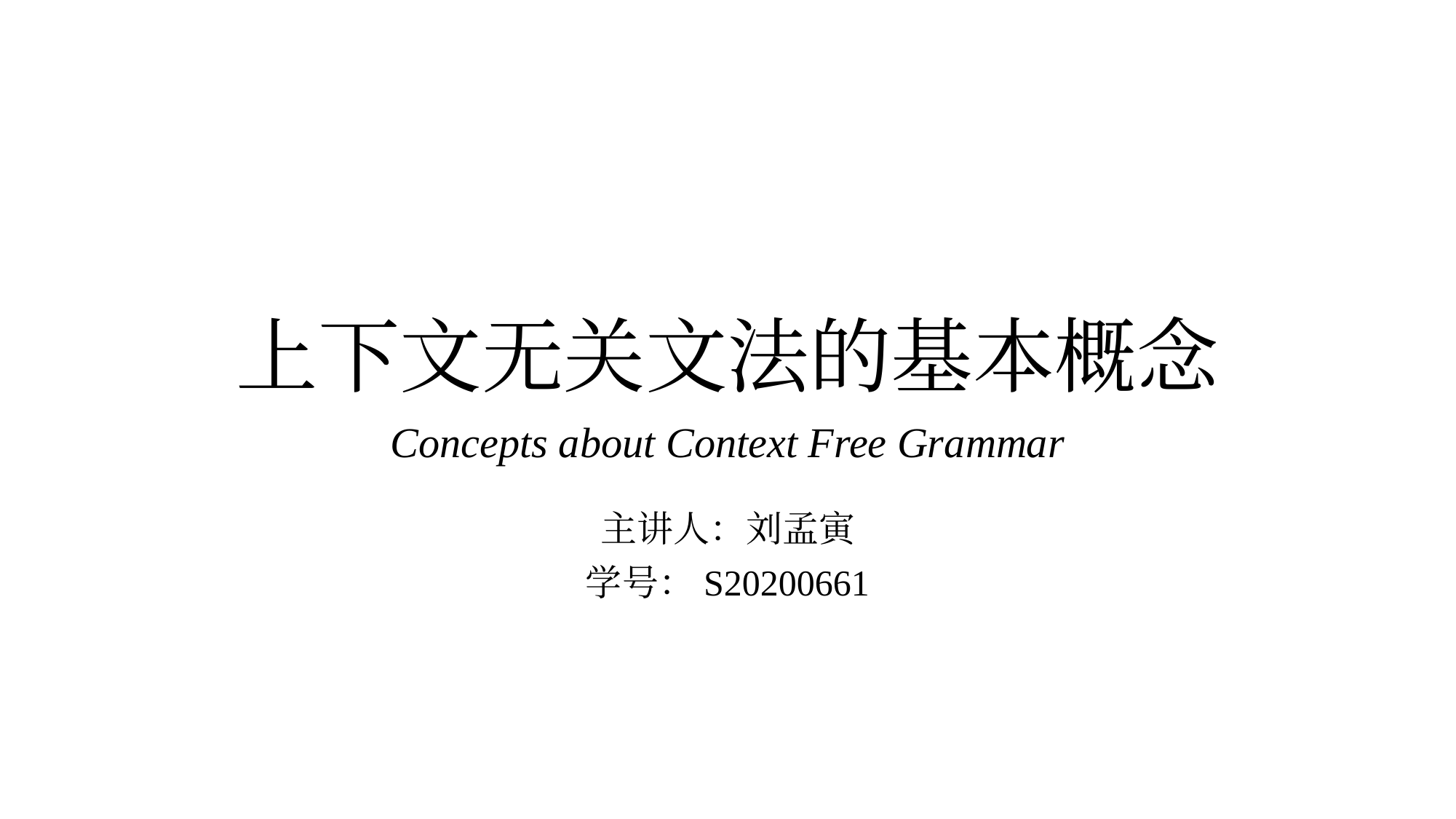

# 上下文无关文法的基本概念
Concepts about Context Free Grammar
主讲人：刘孟寅
学号：S20200661